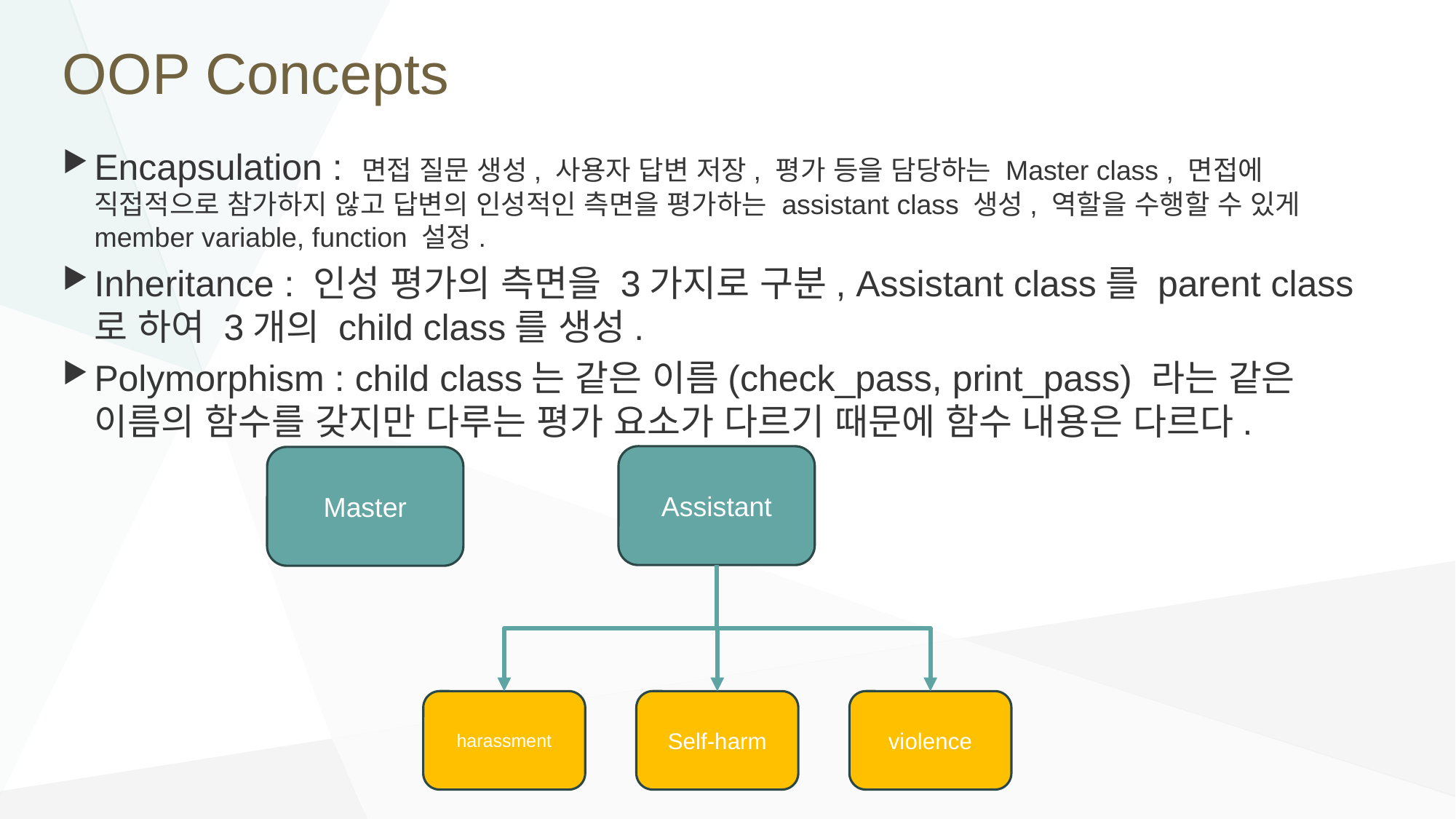

# OOP Concepts
Encapsulation : 면접 질문 생성, 사용자 답변 저장, 평가 등을 담당하는 Master class , 면접에 직접적으로 참가하지 않고 답변의 인성적인 측면을 평가하는 assistant class 생성, 역할을 수행할 수 있게 member variable, function 설정.
Inheritance : 인성 평가의 측면을 3가지로 구분, Assistant class를 parent class로 하여 3개의 child class를 생성.
Polymorphism : child class는 같은 이름(check_pass, print_pass) 라는 같은 이름의 함수를 갖지만 다루는 평가 요소가 다르기 때문에 함수 내용은 다르다.
Assistant
Master
harassment
Self-harm
violence